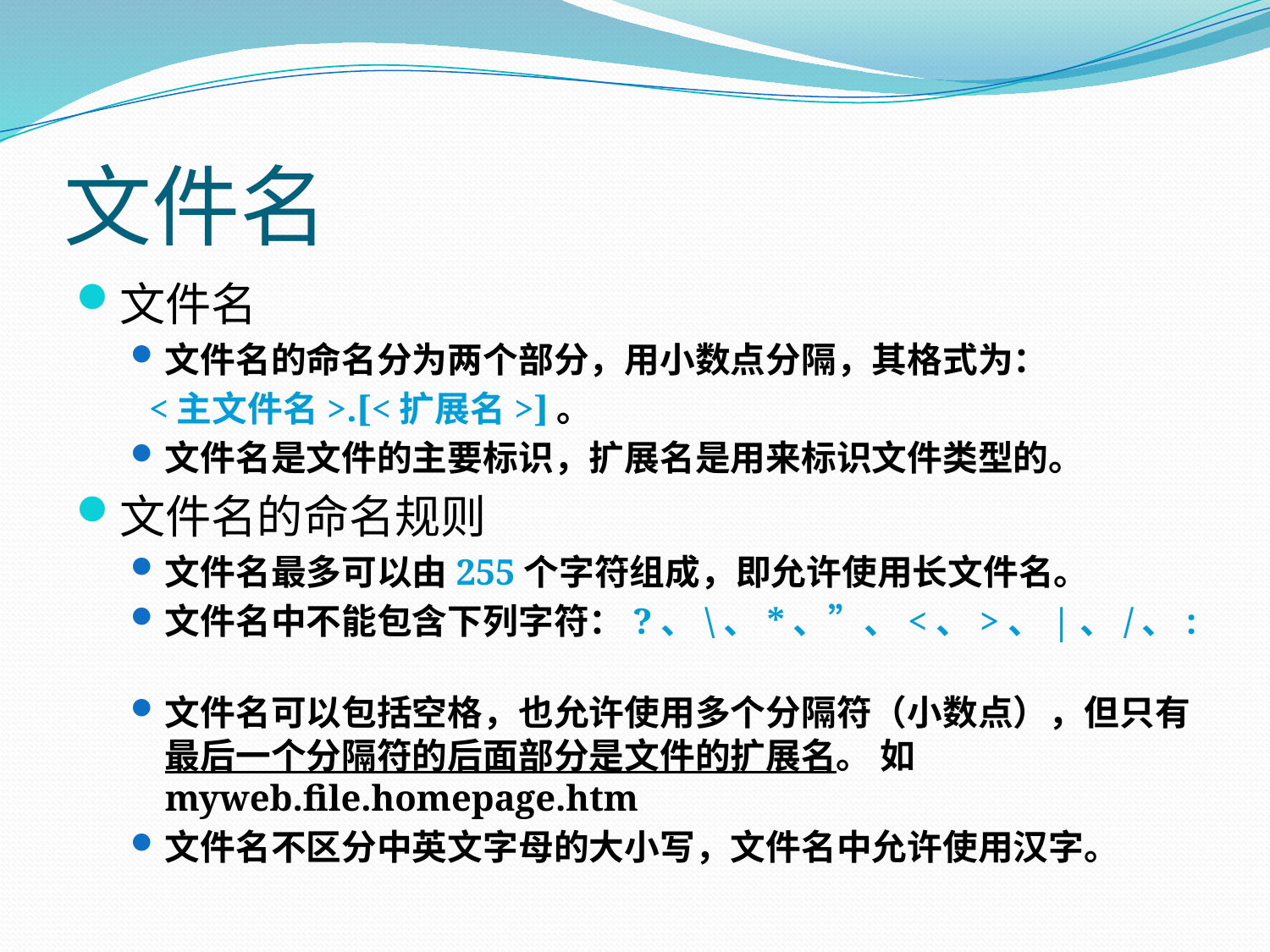

# 文件名
文件名
文件名的命名分为两个部分，用小数点分隔，其格式为：
  <主文件名>.[<扩展名>]。
文件名是文件的主要标识，扩展名是用来标识文件类型的。
文件名的命名规则
文件名最多可以由255个字符组成，即允许使用长文件名。
文件名中不能包含下列字符：?、\、*、”、<、>、|、/、:
文件名可以包括空格，也允许使用多个分隔符（小数点），但只有最后一个分隔符的后面部分是文件的扩展名。 如myweb.file.homepage.htm
文件名不区分中英文字母的大小写，文件名中允许使用汉字。